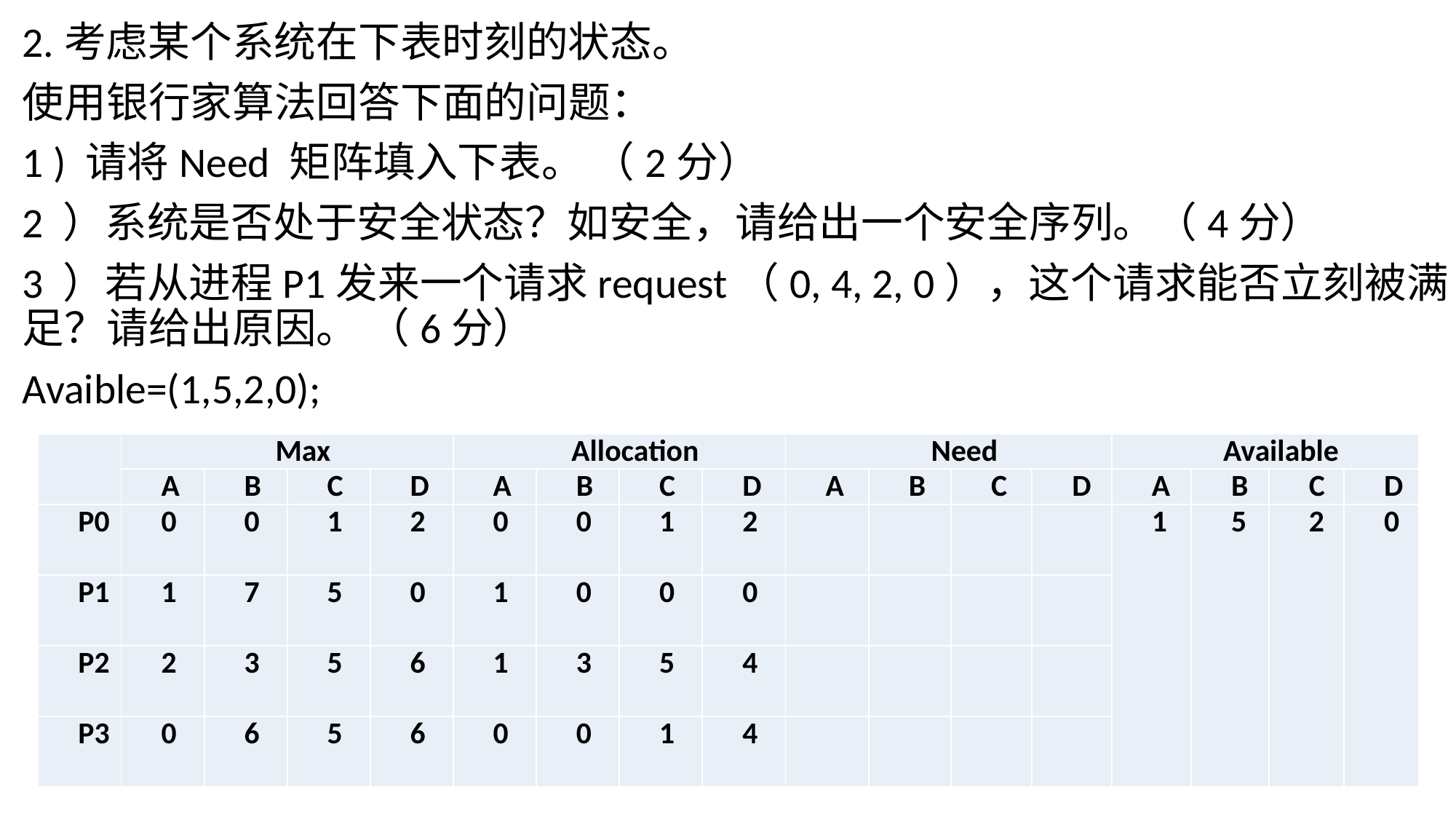

2.考虑某个系统在下表时刻的状态。
使用银行家算法回答下面的问题：
1 ) 请将Need 矩阵填入下表。 （2分）
2 ）系统是否处于安全状态？如安全，请给出一个安全序列。（4分）
3 ）若从进程P1发来一个请求request（0, 4, 2, 0），这个请求能否立刻被满足？请给出原因。 （6分）
Avaible=(1,5,2,0);

|  | Max |  |  |  | Allocation |  |  |  | Need |  |  |  | Available |  |  |  |
| --- | --- | --- | --- | --- | --- | --- | --- | --- | --- | --- | --- | --- | --- | --- | --- | --- |
|  | A | B | C | D | A | B | C | D | A | B | C | D | A | B | C | D |
| P0 | 0 | 0 | 1 | 2 | 0 | 0 | 1 | 2 |  |  |  |  | 1 | 5 | 2 | 0 |
| P1 | 1 | 7 | 5 | 0 | 1 | 0 | 0 | 0 |  |  |  |  |  |  |  |  |
| P2 | 2 | 3 | 5 | 6 | 1 | 3 | 5 | 4 |  |  |  |  |  |  |  |  |
| P3 | 0 | 6 | 5 | 6 | 0 | 0 | 1 | 4 |  |  |  |  |  |  |  |  |